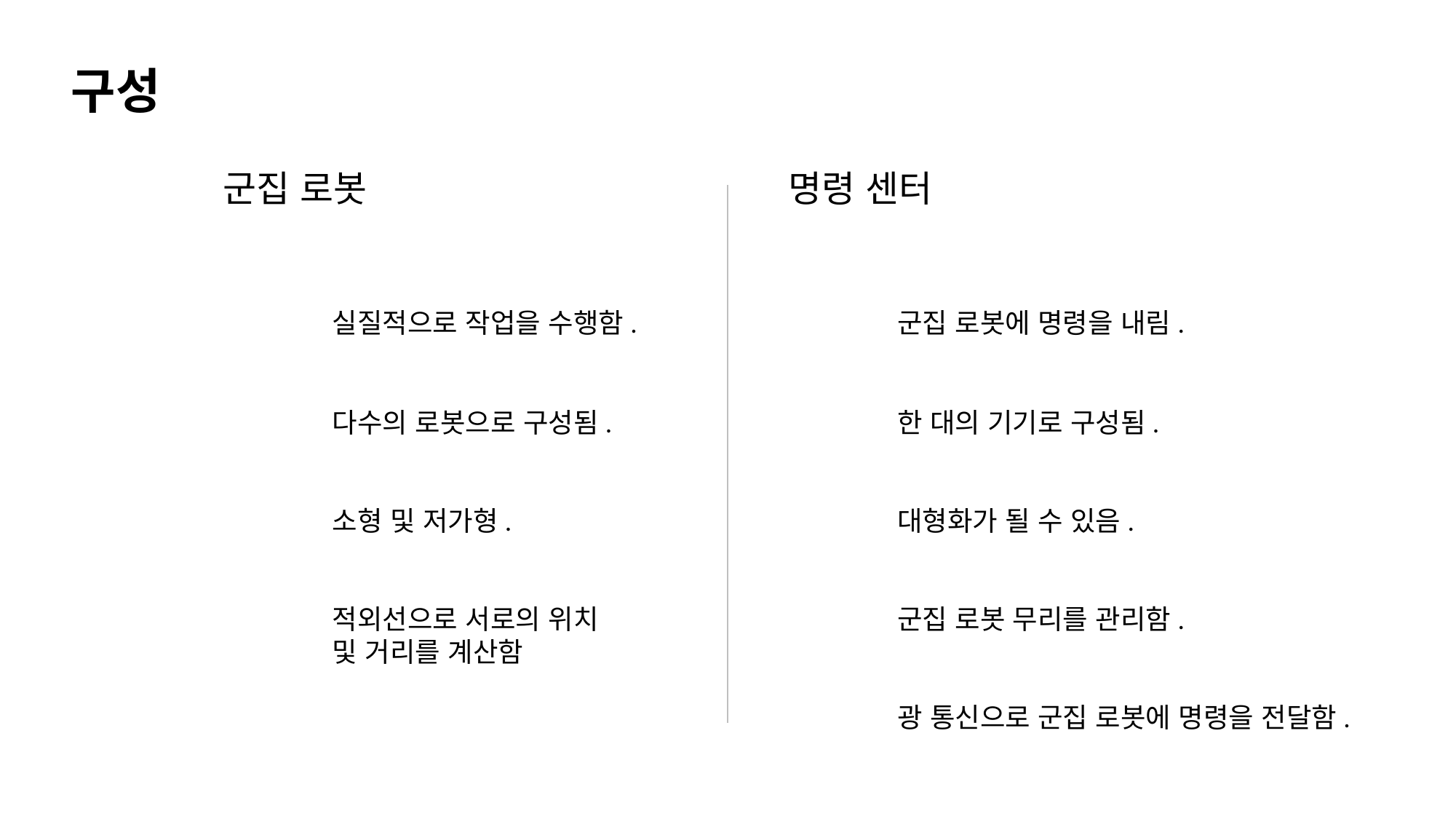

구성
군집 로봇
	실질적으로 작업을 수행함.
	다수의 로봇으로 구성됨.
	소형 및 저가형.
	적외선으로 서로의 위치
	및 거리를 계산함

명령 센터
	군집 로봇에 명령을 내림.
	한 대의 기기로 구성됨.
	대형화가 될 수 있음.
	군집 로봇 무리를 관리함.
	광 통신으로 군집 로봇에 명령을 전달함.